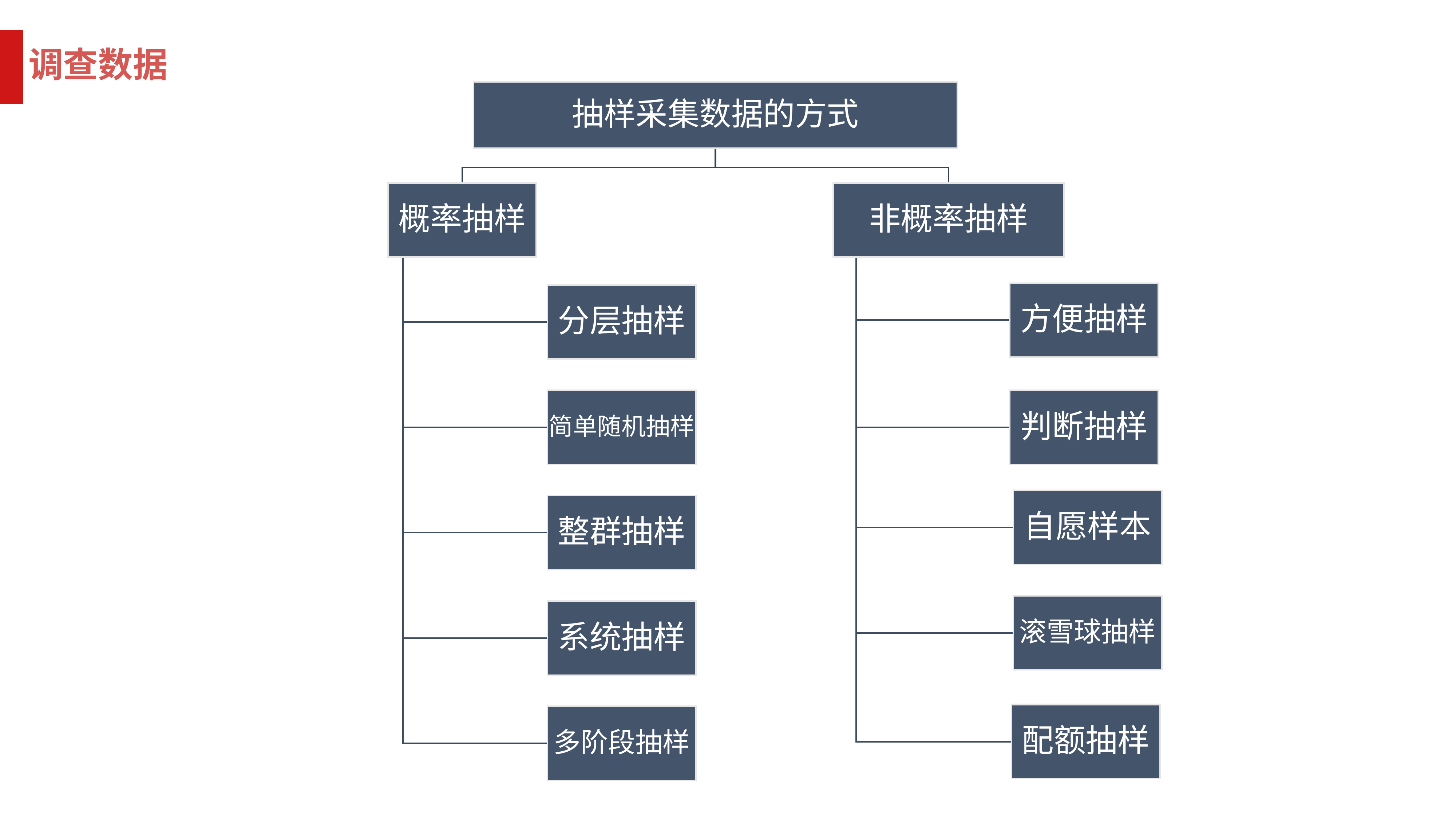

调查数据

抽样采集数据的方式

概率抽样

非概率抽样

方便抽样

分层抽样

简单随机抽样

判断抽样

自愿样本

整群抽样

滚雪球抽样

系统抽样

配额抽样

多阶段抽样
25